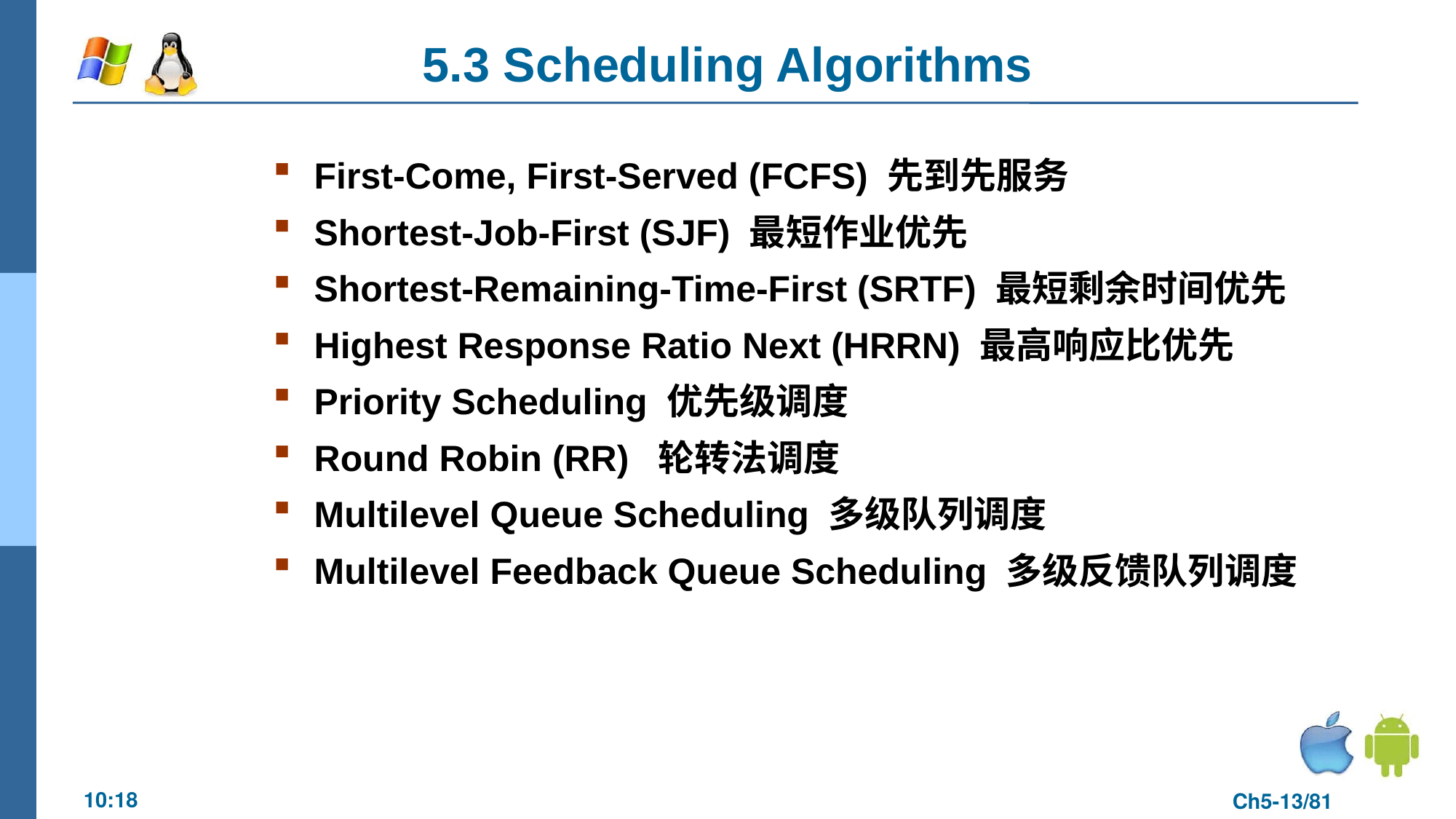

# 5.3 Scheduling Algorithms
First-Come, First-Served (FCFS) 先到先服务
Shortest-Job-First (SJF) 最短作业优先
Shortest-Remaining-Time-First (SRTF) 最短剩余时间优先
Highest Response Ratio Next (HRRN) 最高响应比优先
Priority Scheduling 优先级调度
Round Robin (RR)  轮转法调度
Multilevel Queue Scheduling 多级队列调度
Multilevel Feedback Queue Scheduling 多级反馈队列调度